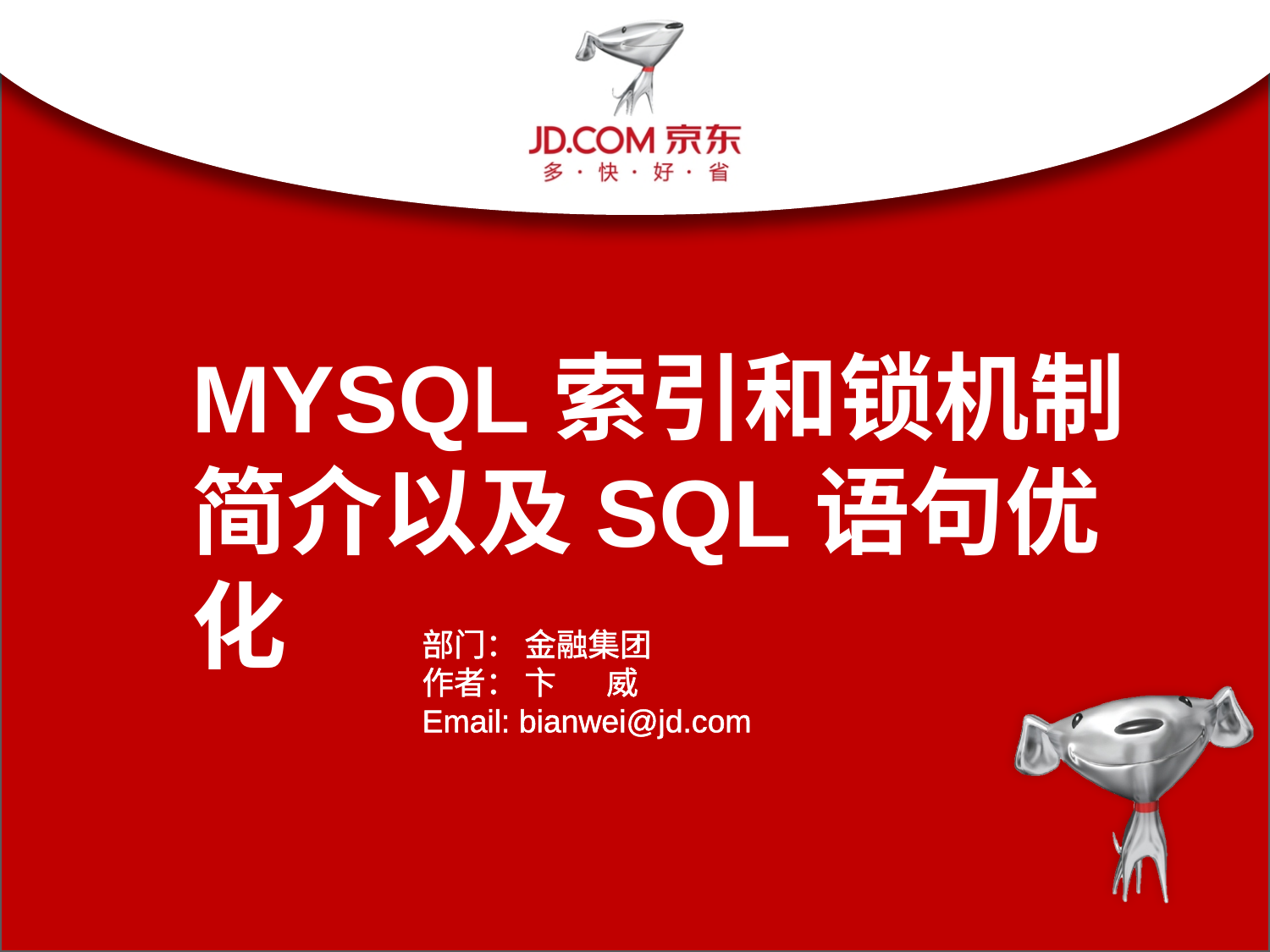

mysql索引和锁机制简介以及sql语句优化
部门： 金融集团
作者： 卞       威
Email: bianwei@jd.com